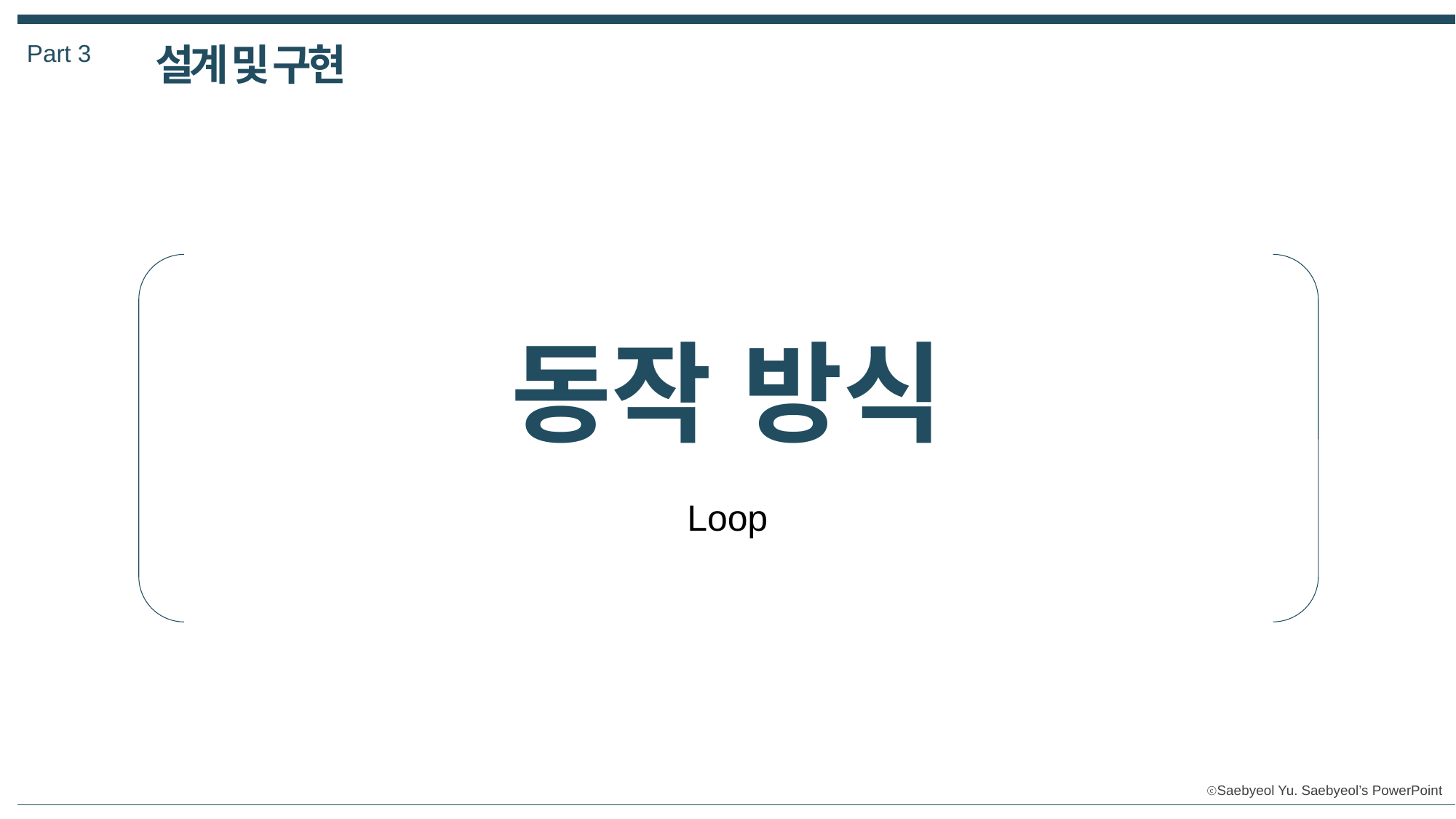

Part 3
설계 및 구현

동작 방식
Loop